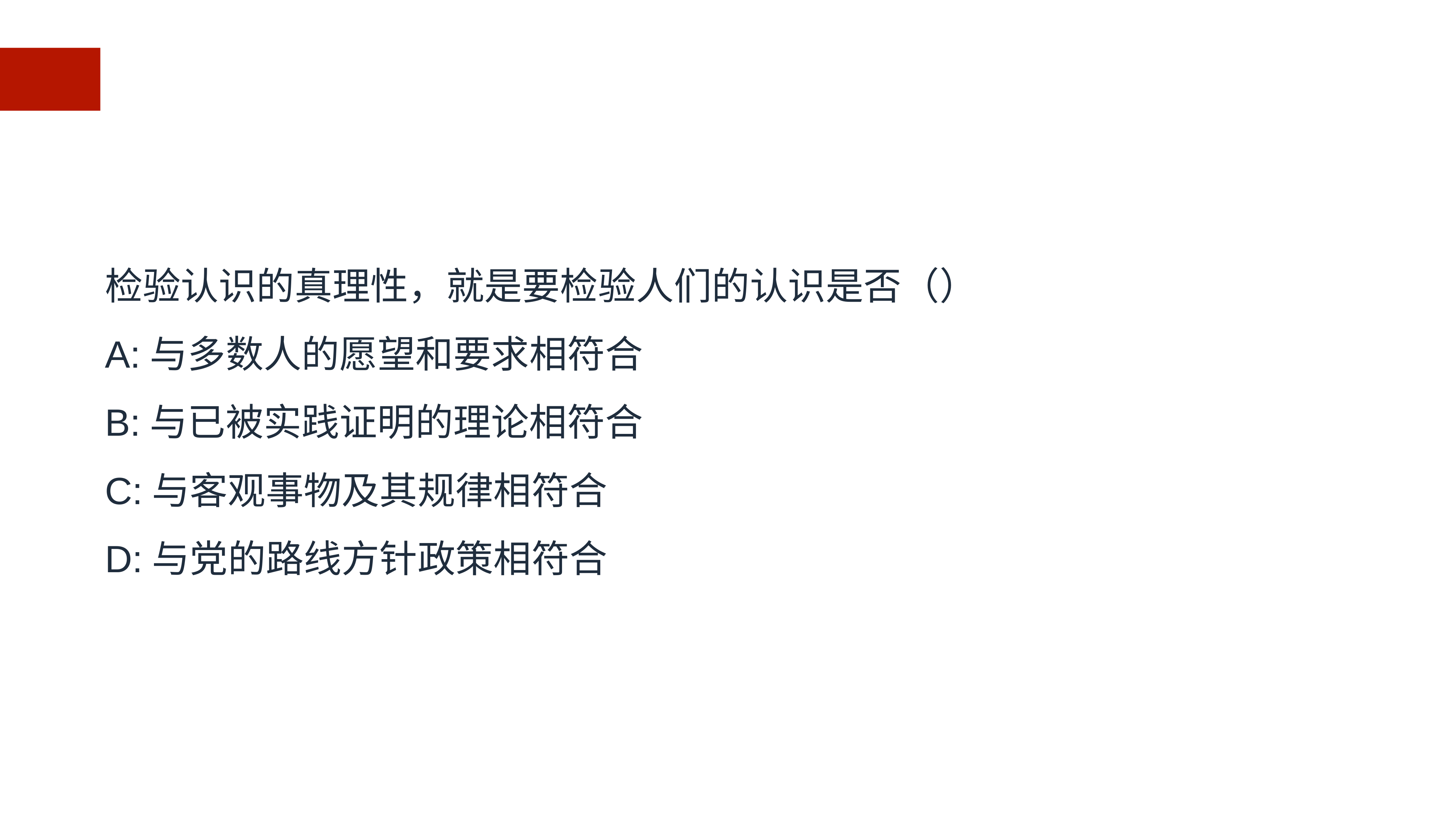

检验认识的真理性，就是要检验人们的认识是否（）
A:与多数人的愿望和要求相符合
B:与已被实践证明的理论相符合
C:与客观事物及其规律相符合
D:与党的路线方针政策相符合